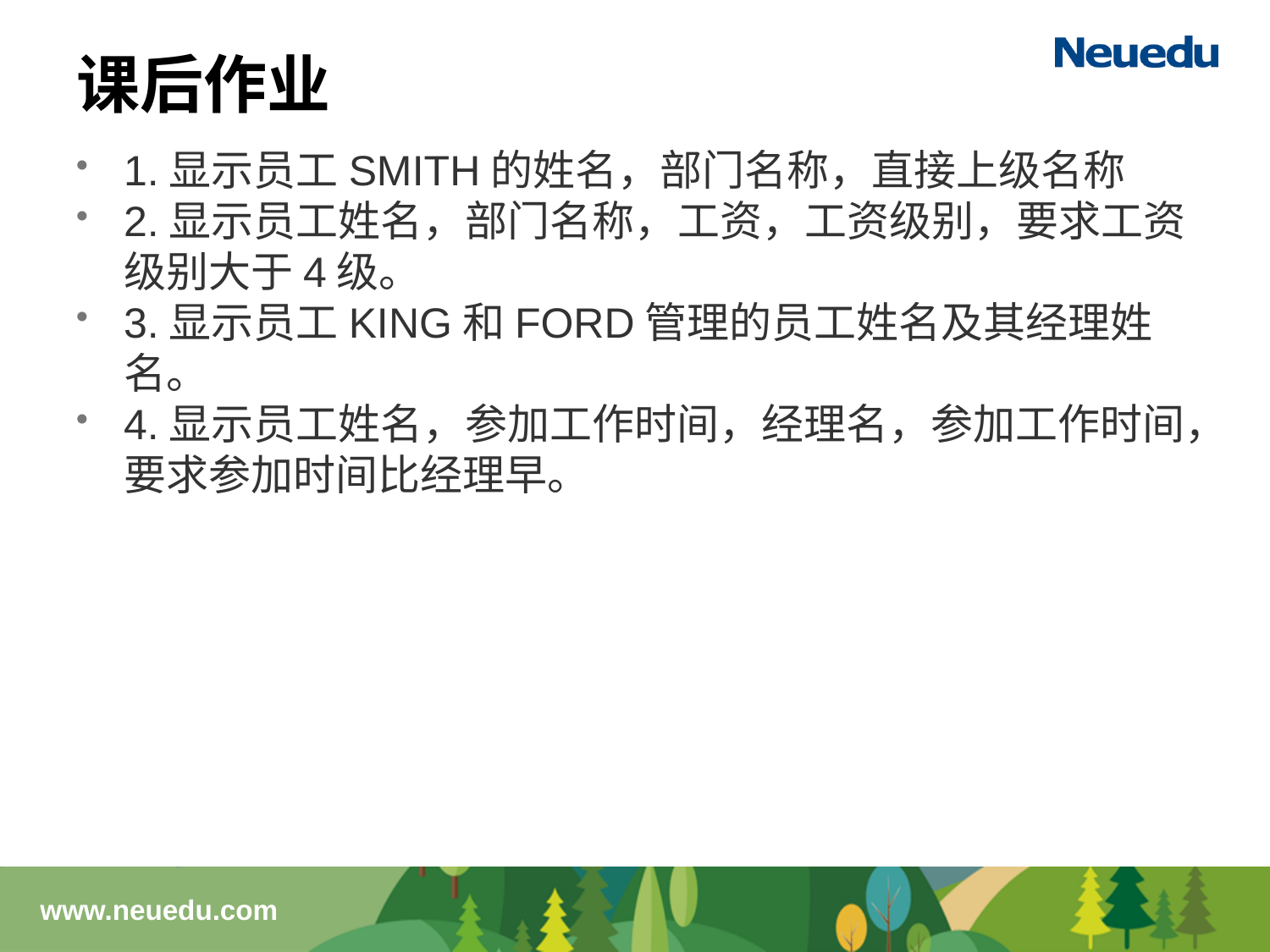

# 课后作业
1.显示员工SMITH的姓名，部门名称，直接上级名称
2.显示员工姓名，部门名称，工资，工资级别，要求工资级别大于4级。
3.显示员工KING和FORD管理的员工姓名及其经理姓名。
4.显示员工姓名，参加工作时间，经理名，参加工作时间，要求参加时间比经理早。